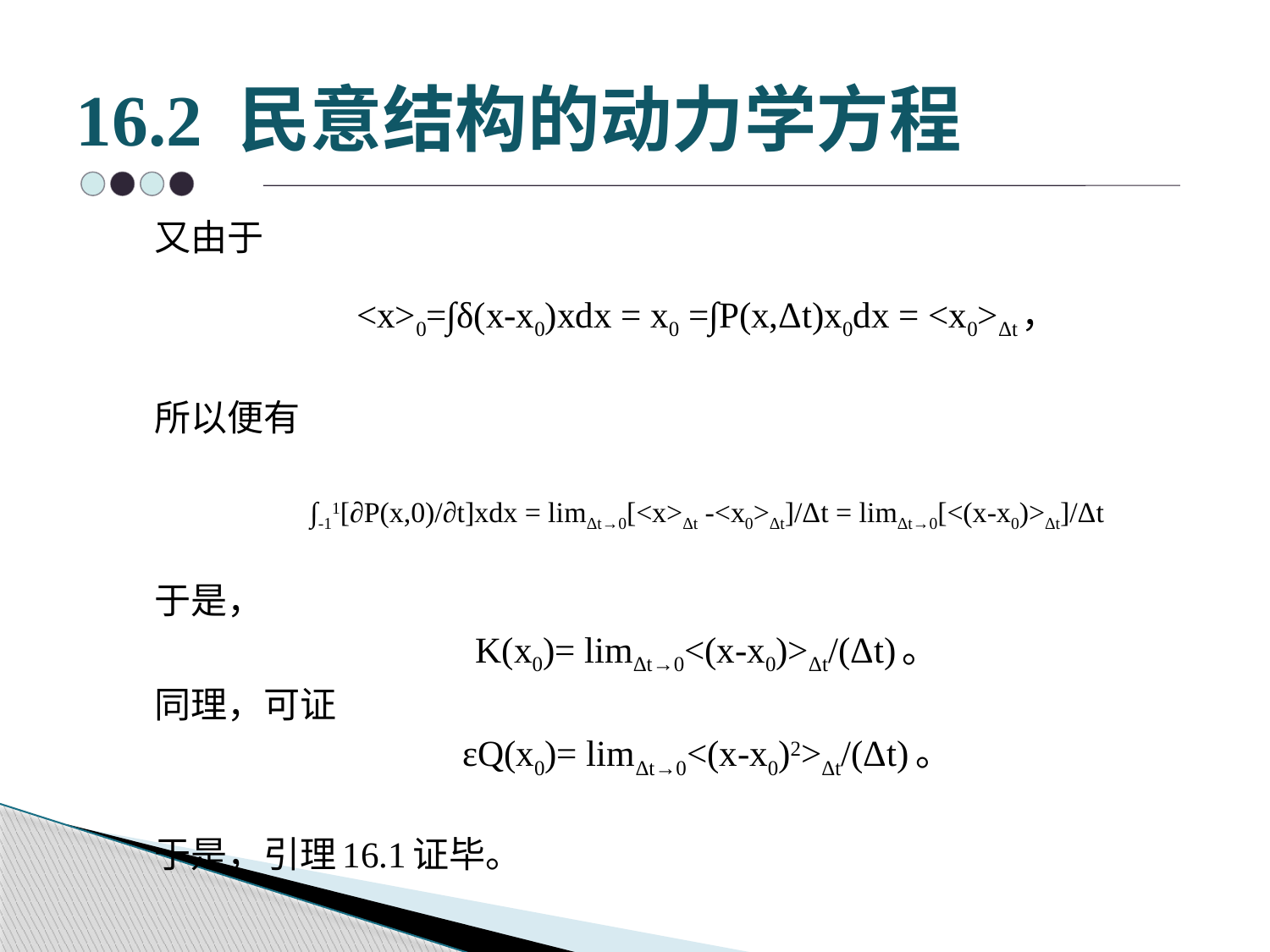

# 16.2 民意结构的动力学方程

又由于

<x>0=∫δ(x-x0)xdx = x0 =∫P(x,Δt)x0dx = <x0>Δt，

所以便有

∫-11[∂P(x,0)/∂t]xdx = limΔt→0[<x>Δt -<x0>Δt]/Δt = limΔt→0[<(x-x0)>Δt]/Δt

于是，
K(x0)= limΔt→0<(x-x0)>Δt/(Δt)。
同理，可证
εQ(x0)= limΔt→0<(x-x0)2>Δt/(Δt)。

于是，引理16.1证毕。